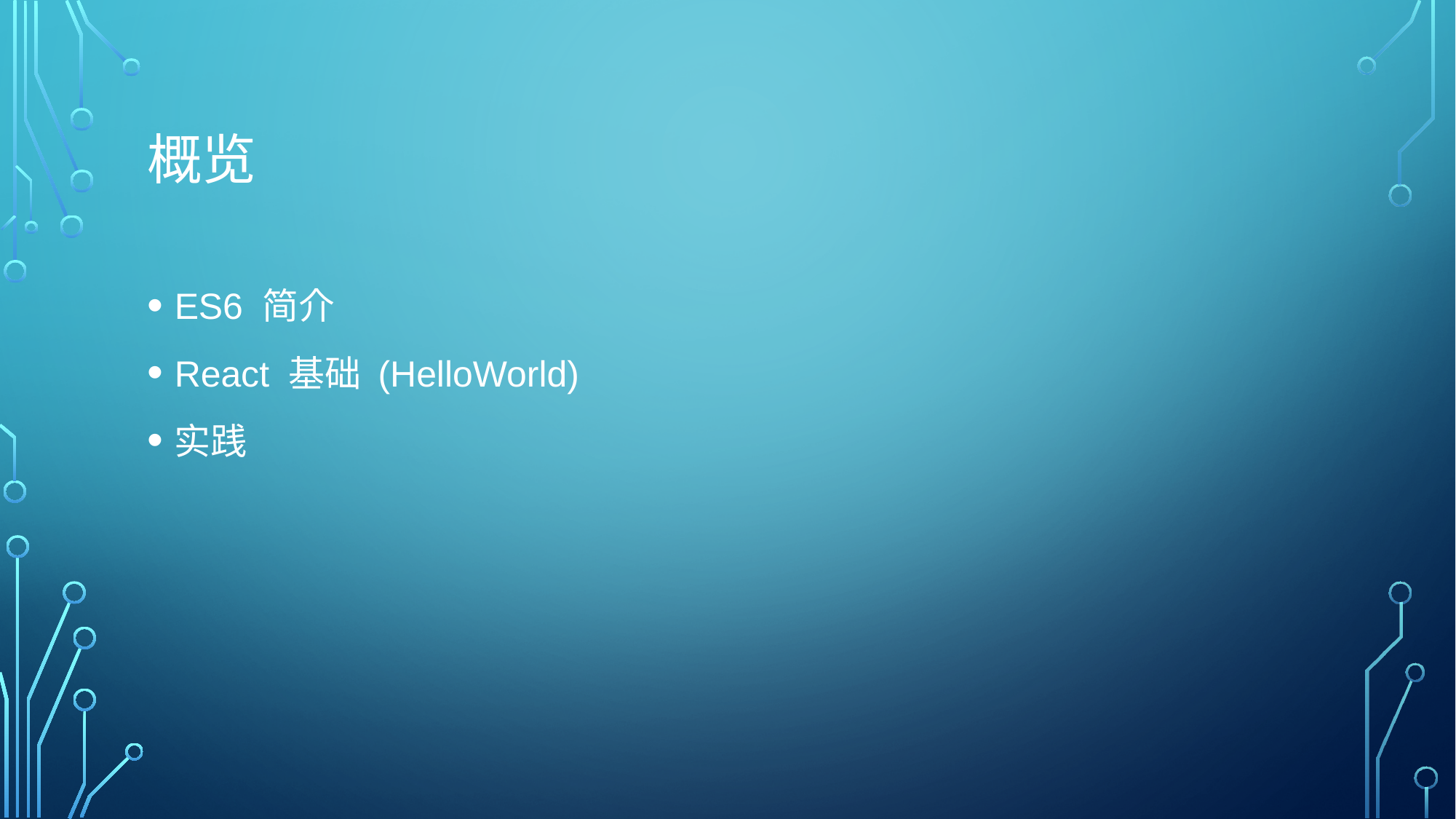

# 概览
ES6 简介
React 基础 (HelloWorld)
实践